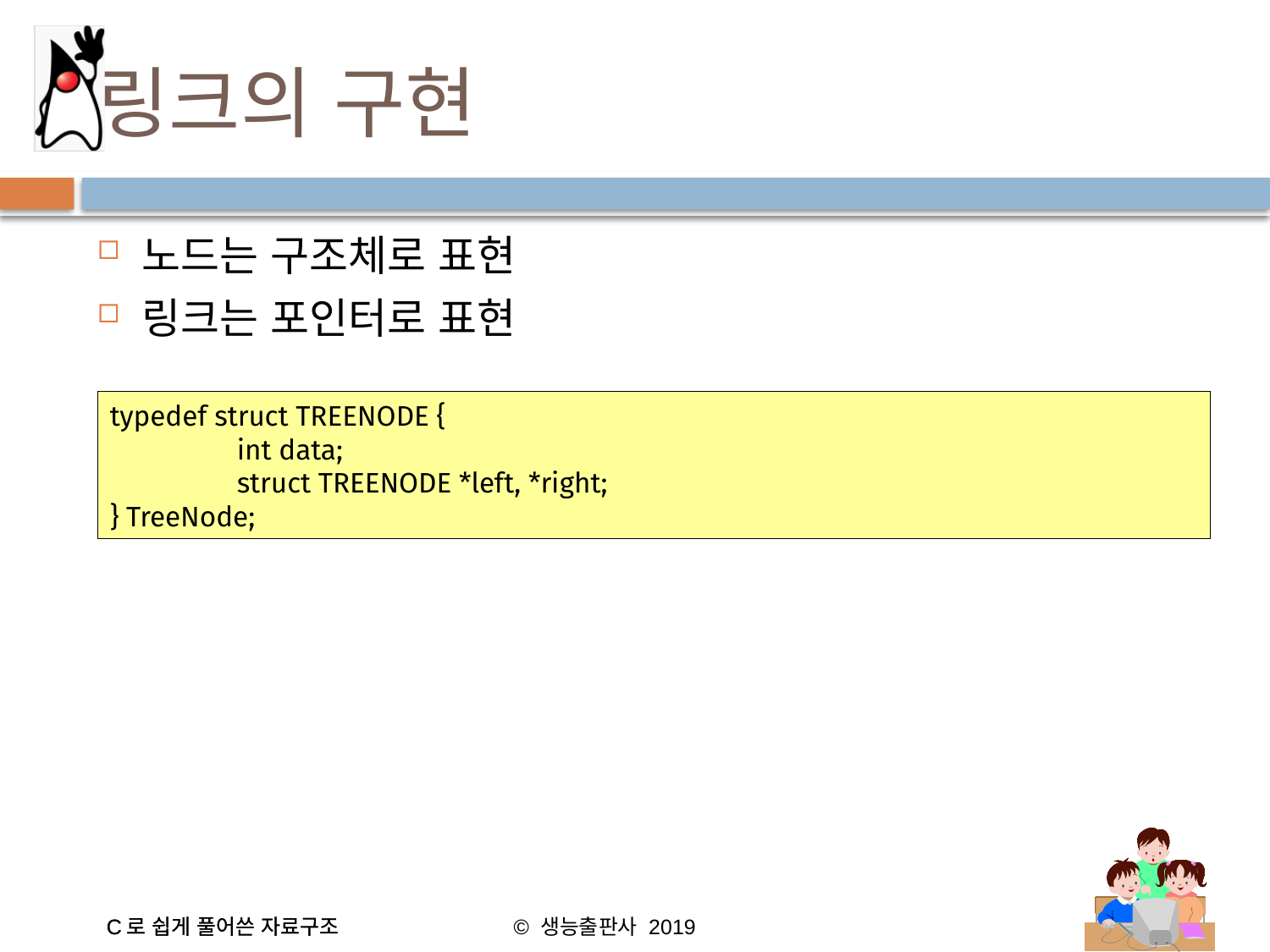

# 링크의 구현
노드는 구조체로 표현
링크는 포인터로 표현
typedef struct TREENODE {
	int data;
	struct TREENODE *left, *right;
} TreeNode;